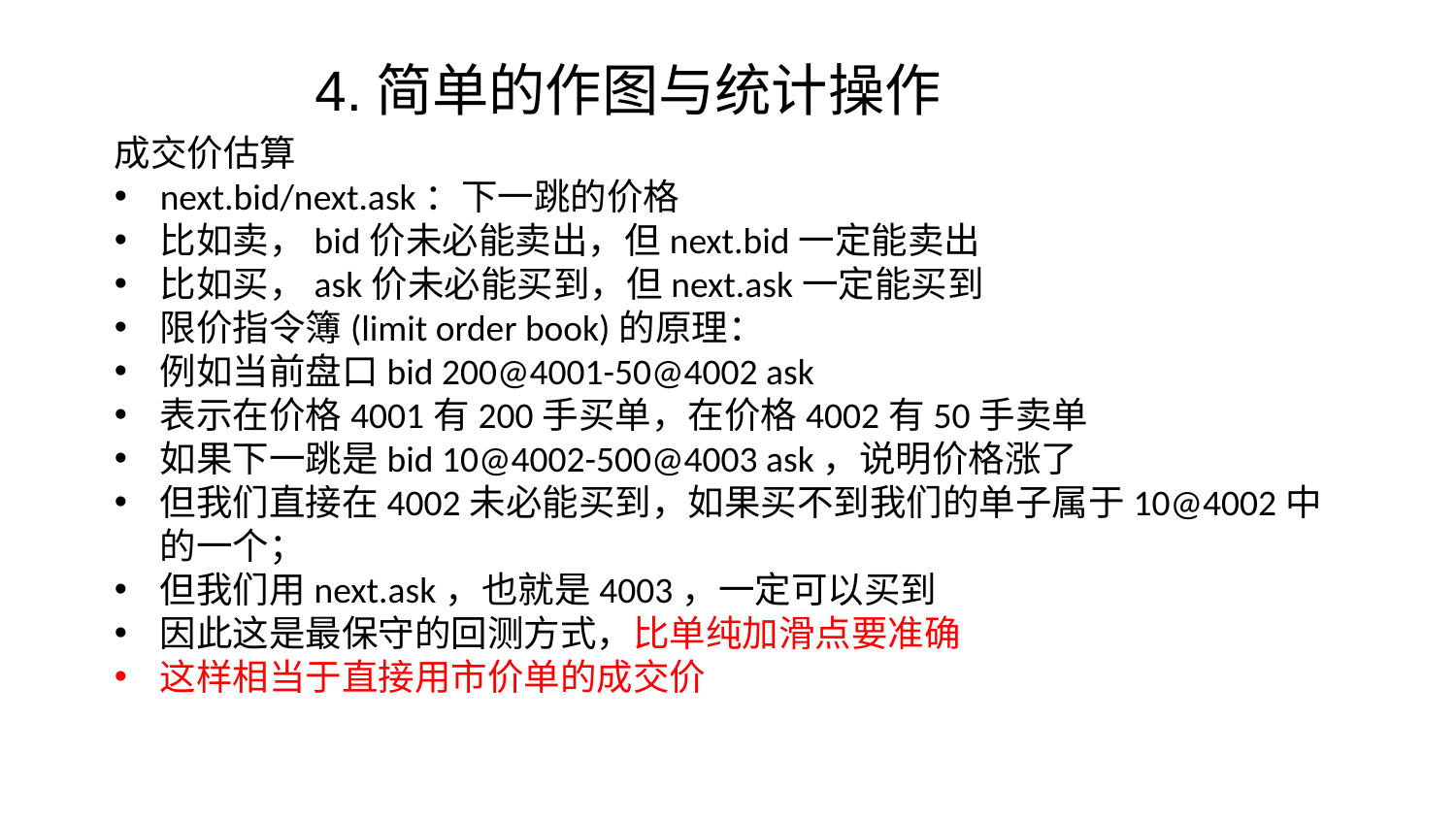

4.简单的作图与统计操作
成交价估算
next.bid/next.ask：下一跳的价格
比如卖，bid价未必能卖出，但next.bid一定能卖出
比如买，ask价未必能买到，但next.ask一定能买到
限价指令簿(limit order book)的原理：
例如当前盘口bid 200@4001-50@4002 ask
表示在价格4001有200手买单，在价格4002有50手卖单
如果下一跳是bid 10@4002-500@4003 ask，说明价格涨了
但我们直接在4002未必能买到，如果买不到我们的单子属于10@4002中的一个；
但我们用next.ask，也就是4003，一定可以买到
因此这是最保守的回测方式，比单纯加滑点要准确
这样相当于直接用市价单的成交价